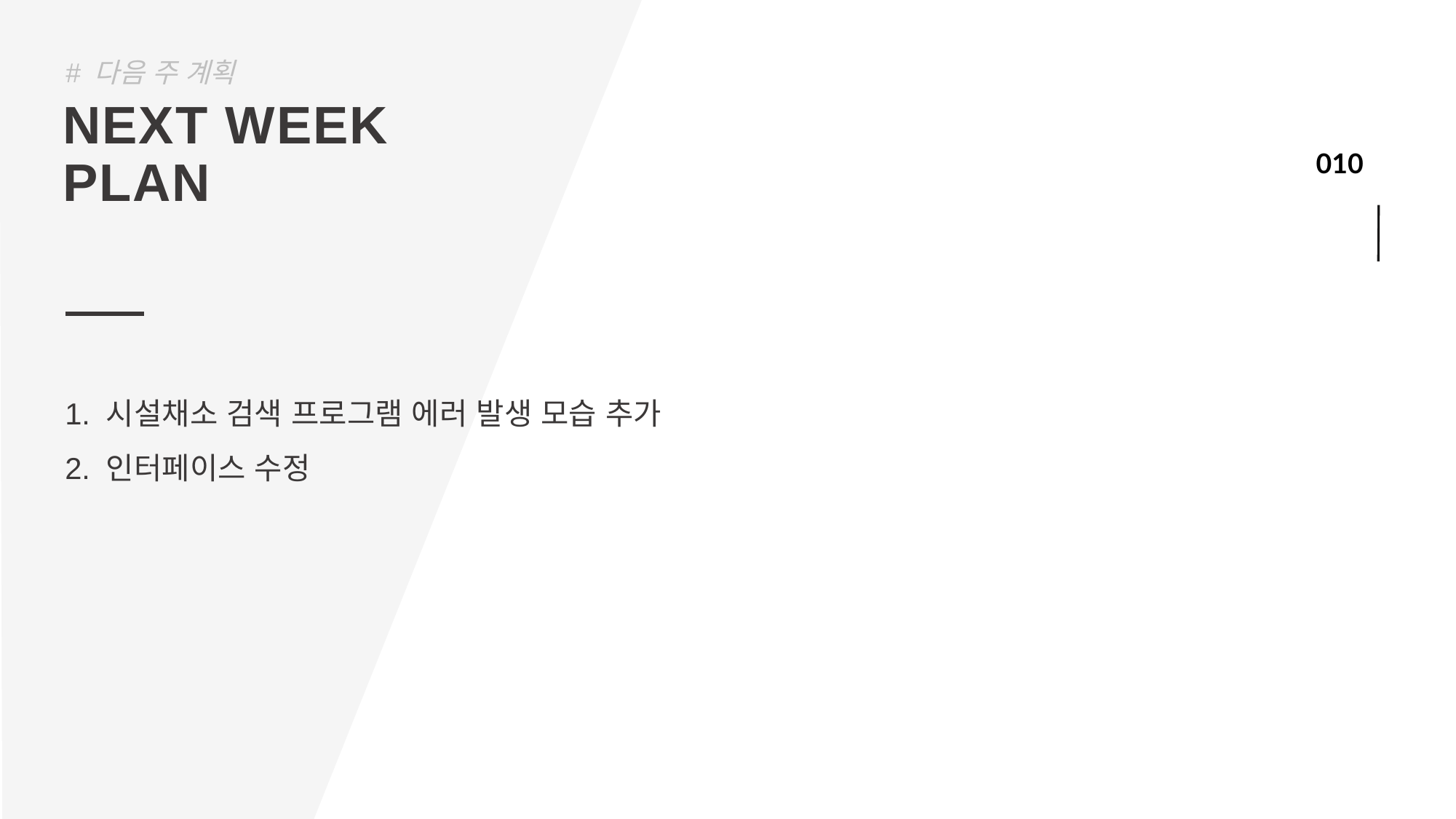

# 다음 주 계획
NEXT WEEK
PLAN
시설채소 검색 프로그램 에러 발생 모습 추가
인터페이스 수정